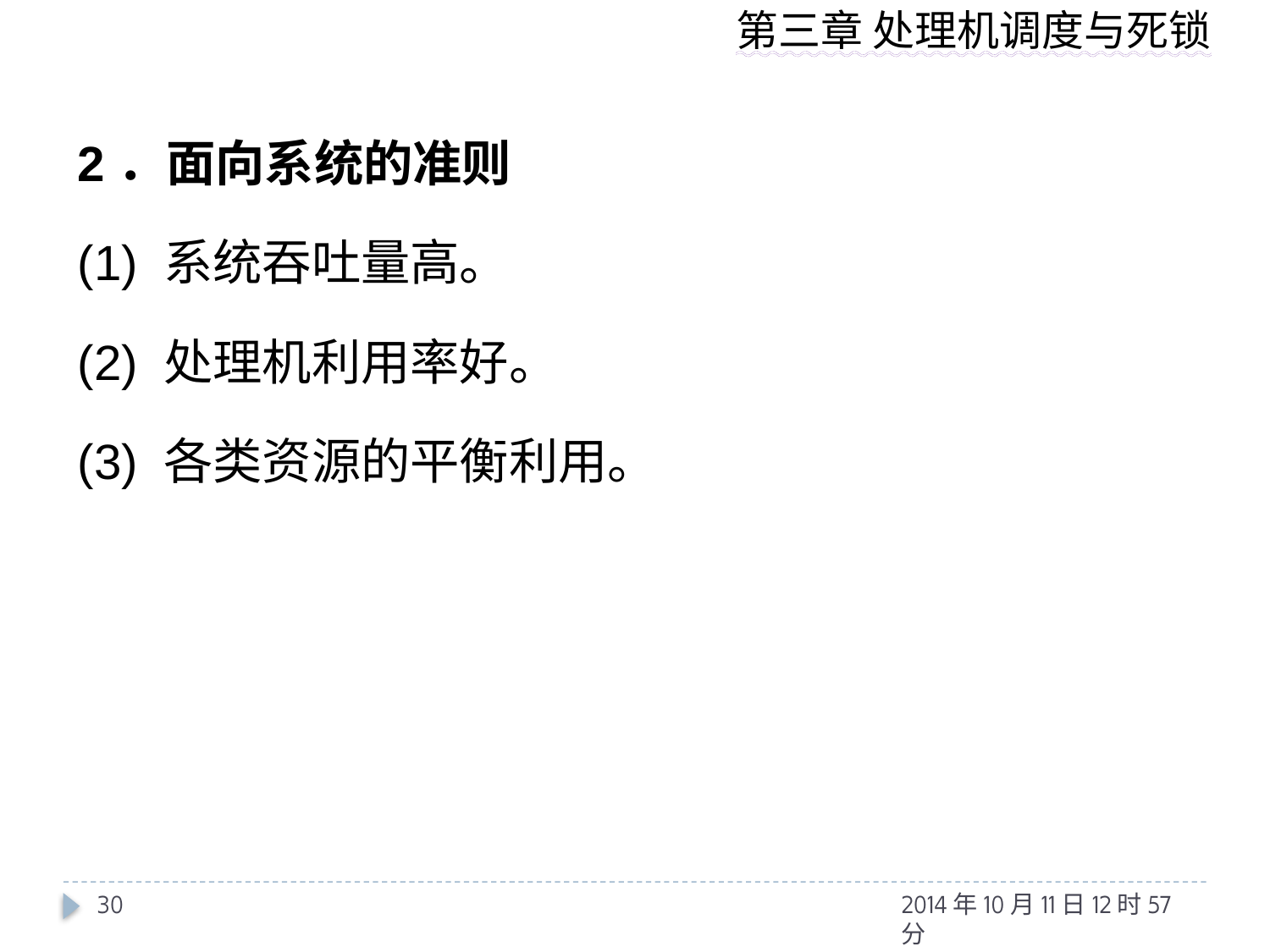

2．面向系统的准则
(1) 系统吞吐量高。
(2) 处理机利用率好。
(3) 各类资源的平衡利用。
30
2014年10月11日12时57分